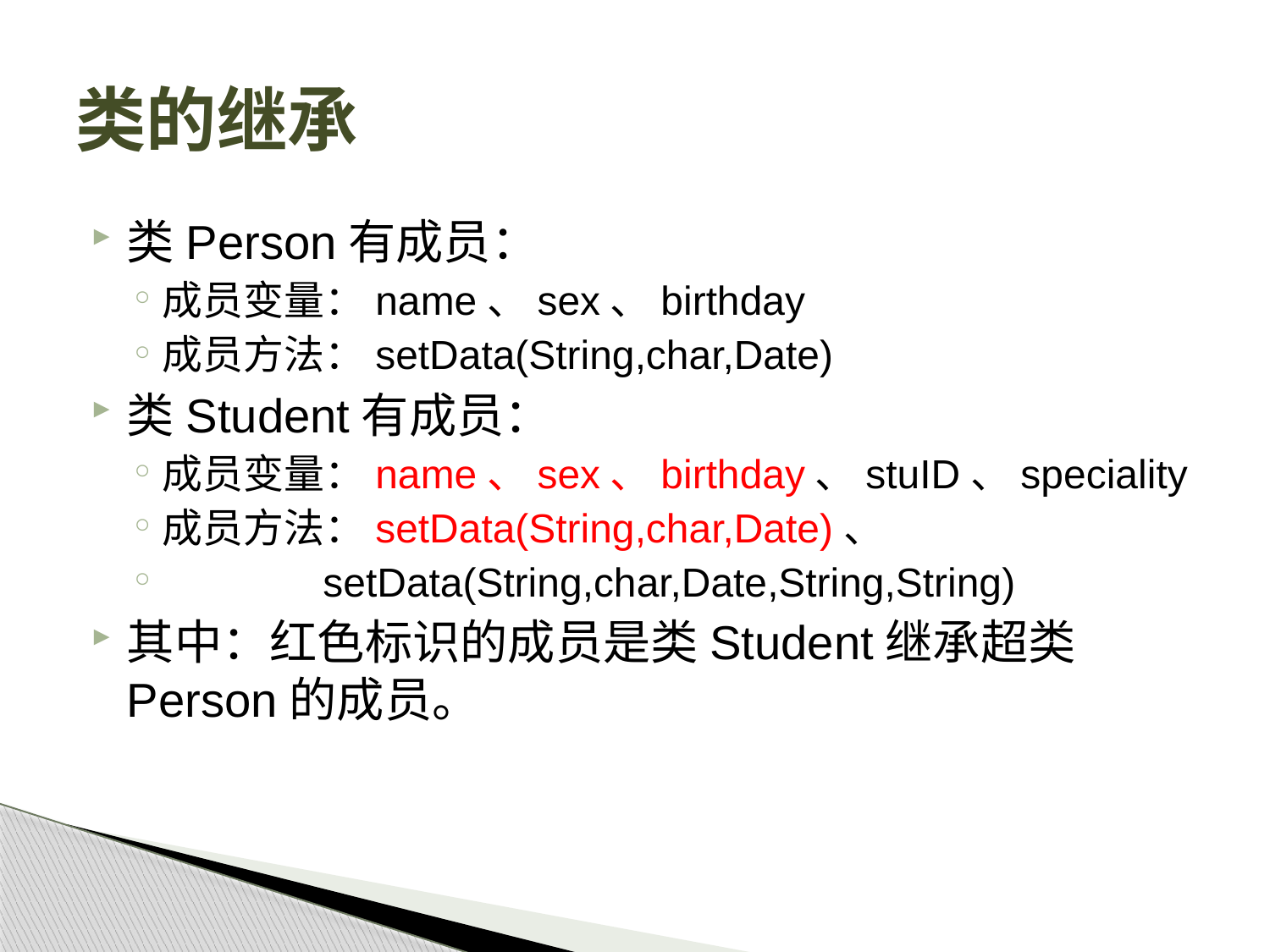

# 类的继承
类Person有成员：
成员变量：name、sex、birthday
成员方法：setData(String,char,Date)
类Student有成员：
成员变量：name、sex、birthday、stuID、speciality
成员方法：setData(String,char,Date)、
       	   setData(String,char,Date,String,String)
其中：红色标识的成员是类Student继承超类Person的成员。